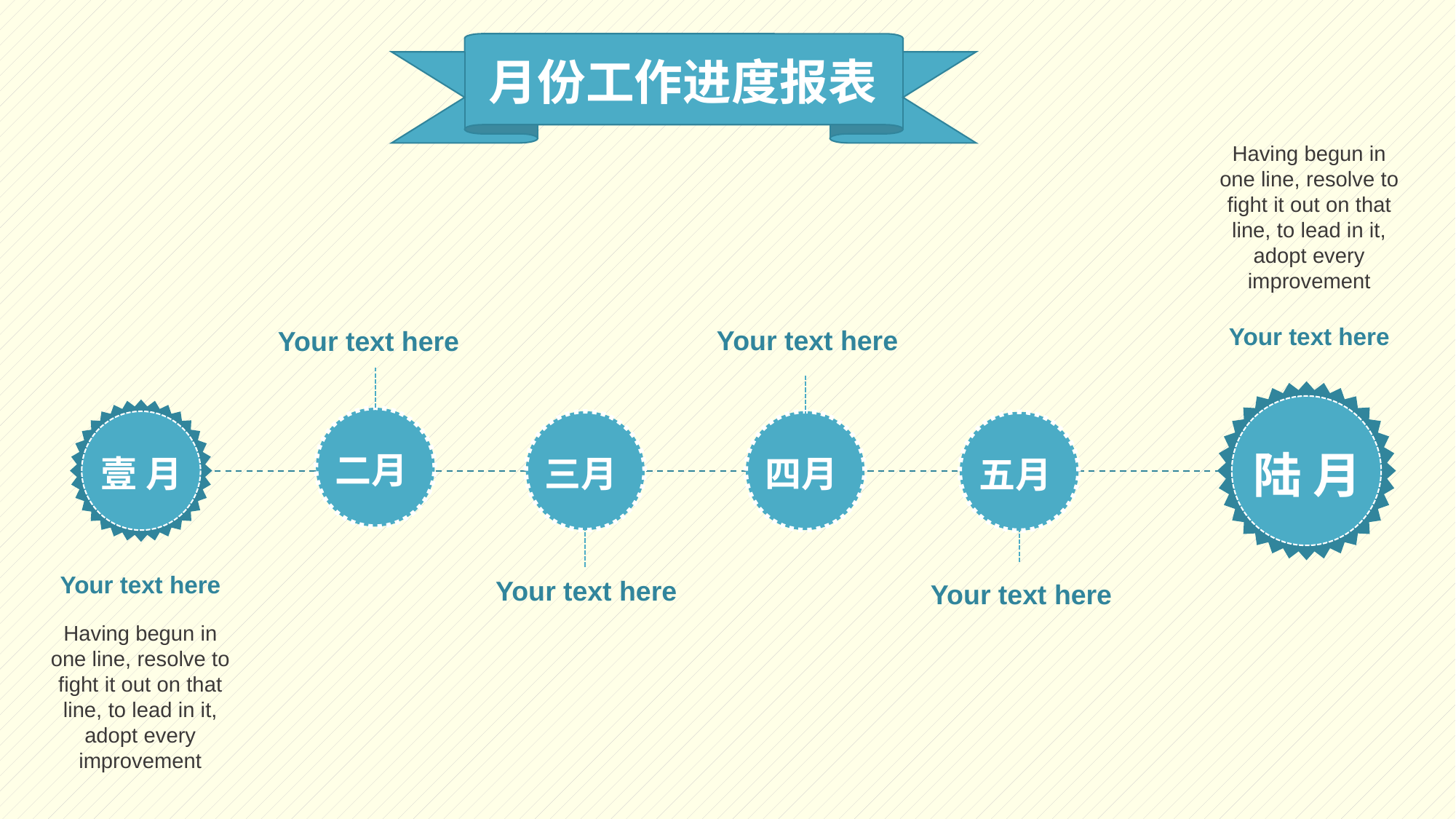

月份工作进度报表
Having begun in one line, resolve to fight it out on that line, to lead in it, adopt every improvement

Your text here
Your text here
Your text here

陆 月

壹 月

二月

三月

四月

五月
Your text here

Having begun in one line, resolve to fight it out on that line, to lead in it, adopt every improvement
Your text here
Your text here